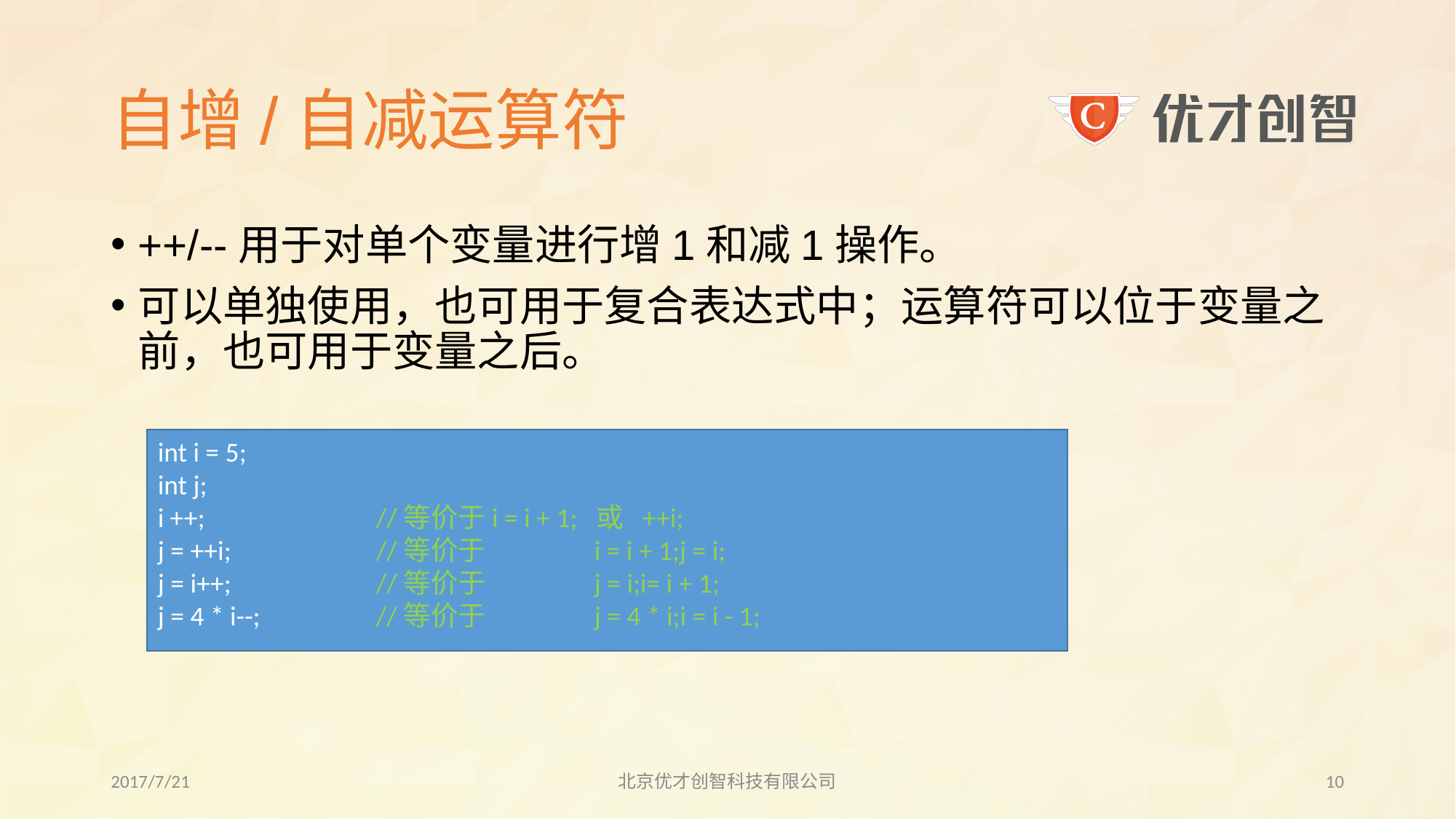

# 自增/自减运算符
++/--用于对单个变量进行增1和减1操作。
可以单独使用，也可用于复合表达式中；运算符可以位于变量之前，也可用于变量之后。
int i = 5;
int j;
i ++;		//等价于i = i + 1;  或  ++i;
j = ++i;		//等价于	i = i + 1;j = i;
j = i++;	  	//等价于	j = i;i= i + 1;
j = 4 * i--;  	//等价于	j = 4 * i;i = i - 1;
2017/7/21
北京优才创智科技有限公司
10